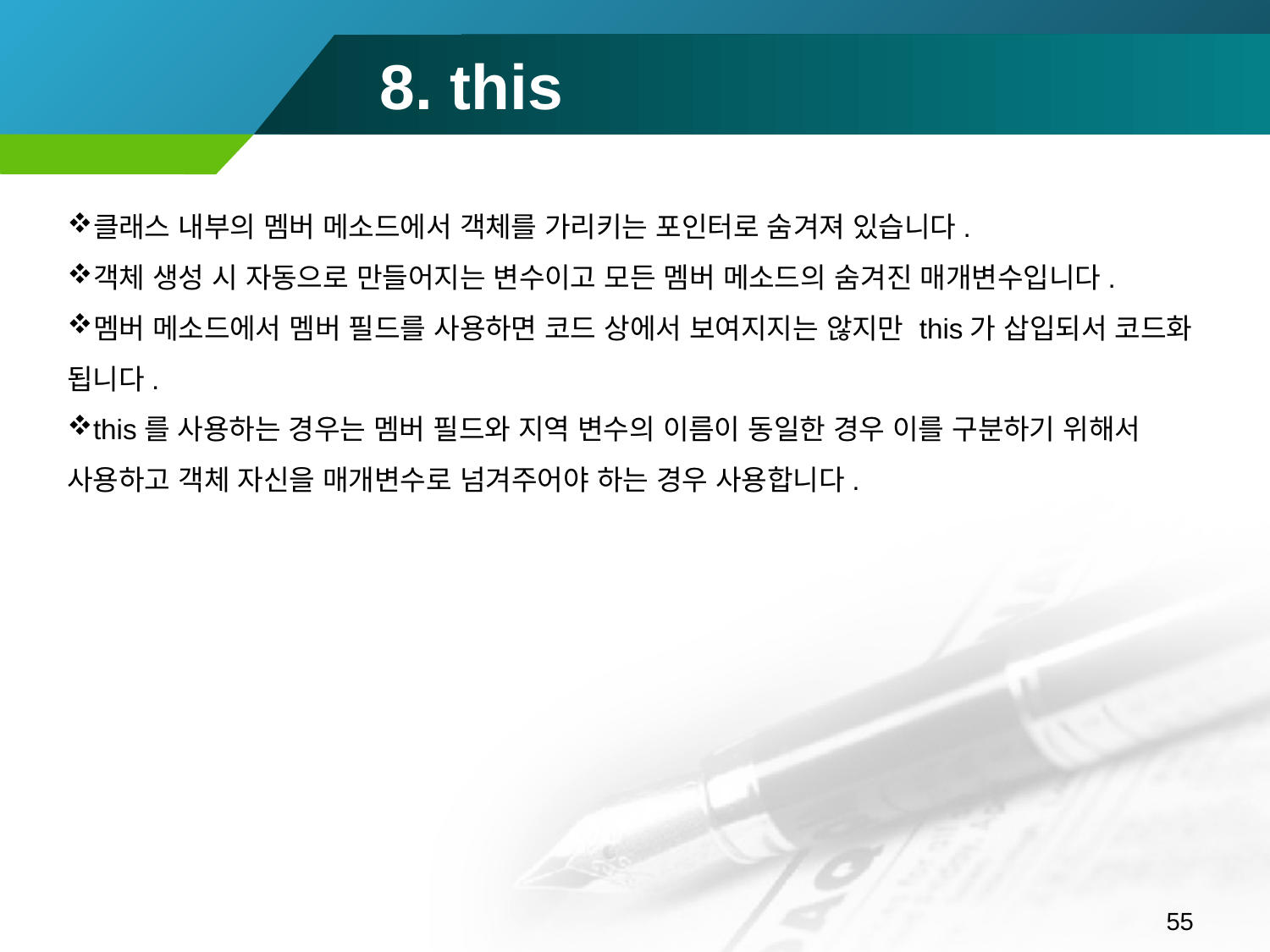

# 8. this
클래스 내부의 멤버 메소드에서 객체를 가리키는 포인터로 숨겨져 있습니다.
객체 생성 시 자동으로 만들어지는 변수이고 모든 멤버 메소드의 숨겨진 매개변수입니다.
멤버 메소드에서 멤버 필드를 사용하면 코드 상에서 보여지지는 않지만 this가 삽입되서 코드화 됩니다.
this를 사용하는 경우는 멤버 필드와 지역 변수의 이름이 동일한 경우 이를 구분하기 위해서 사용하고 객체 자신을 매개변수로 넘겨주어야 하는 경우 사용합니다.
55